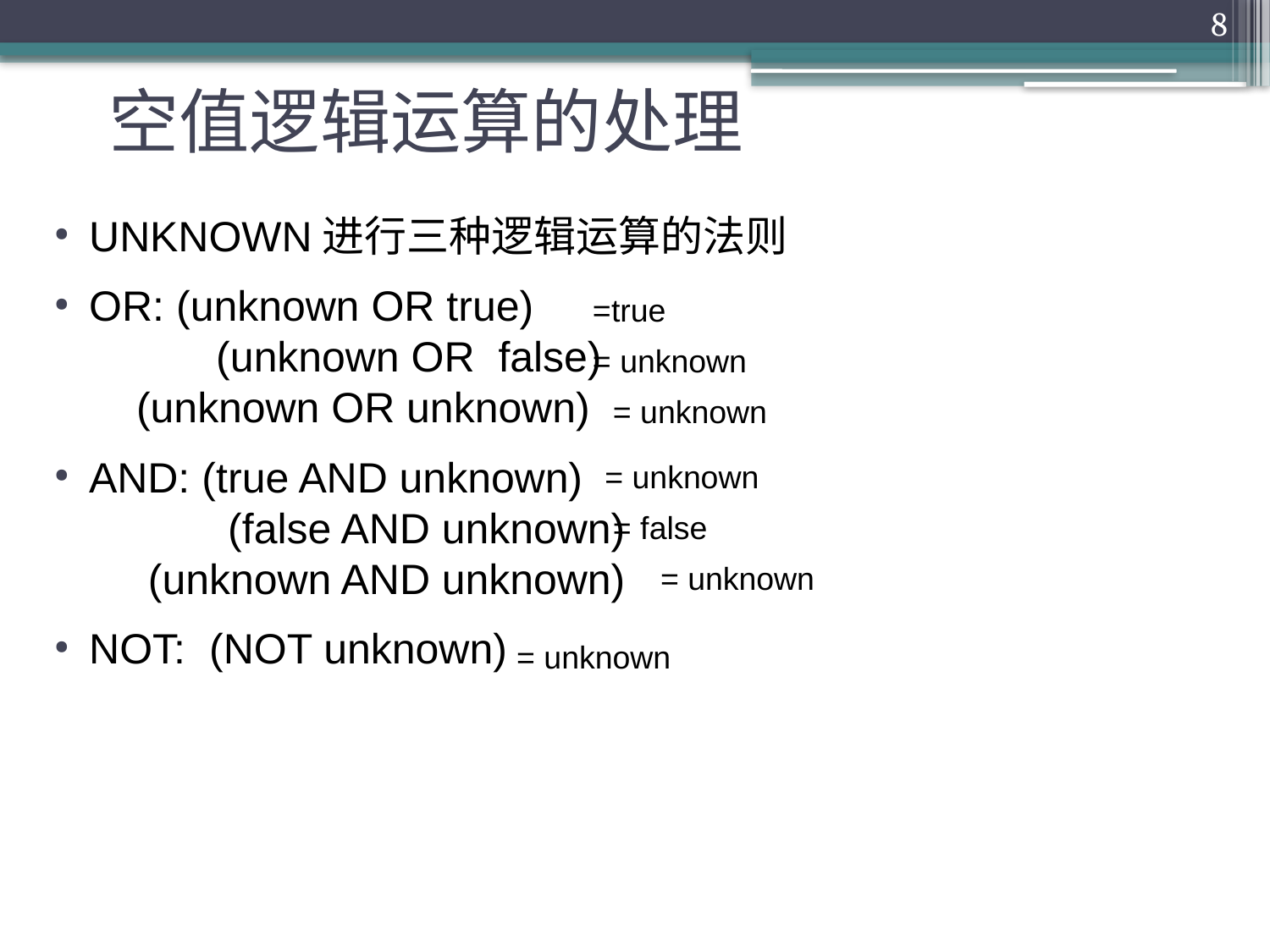

8
# 空值逻辑运算的处理
UNKNOWN进行三种逻辑运算的法则
OR: (unknown OR true)
	(unknown OR  false)
    (unknown OR unknown)
AND: (true AND unknown)
	 (false AND unknown)
     (unknown AND unknown)
NOT:  (NOT unknown)

=true
= unknown
= unknown
= unknown
= false
= unknown
= unknown